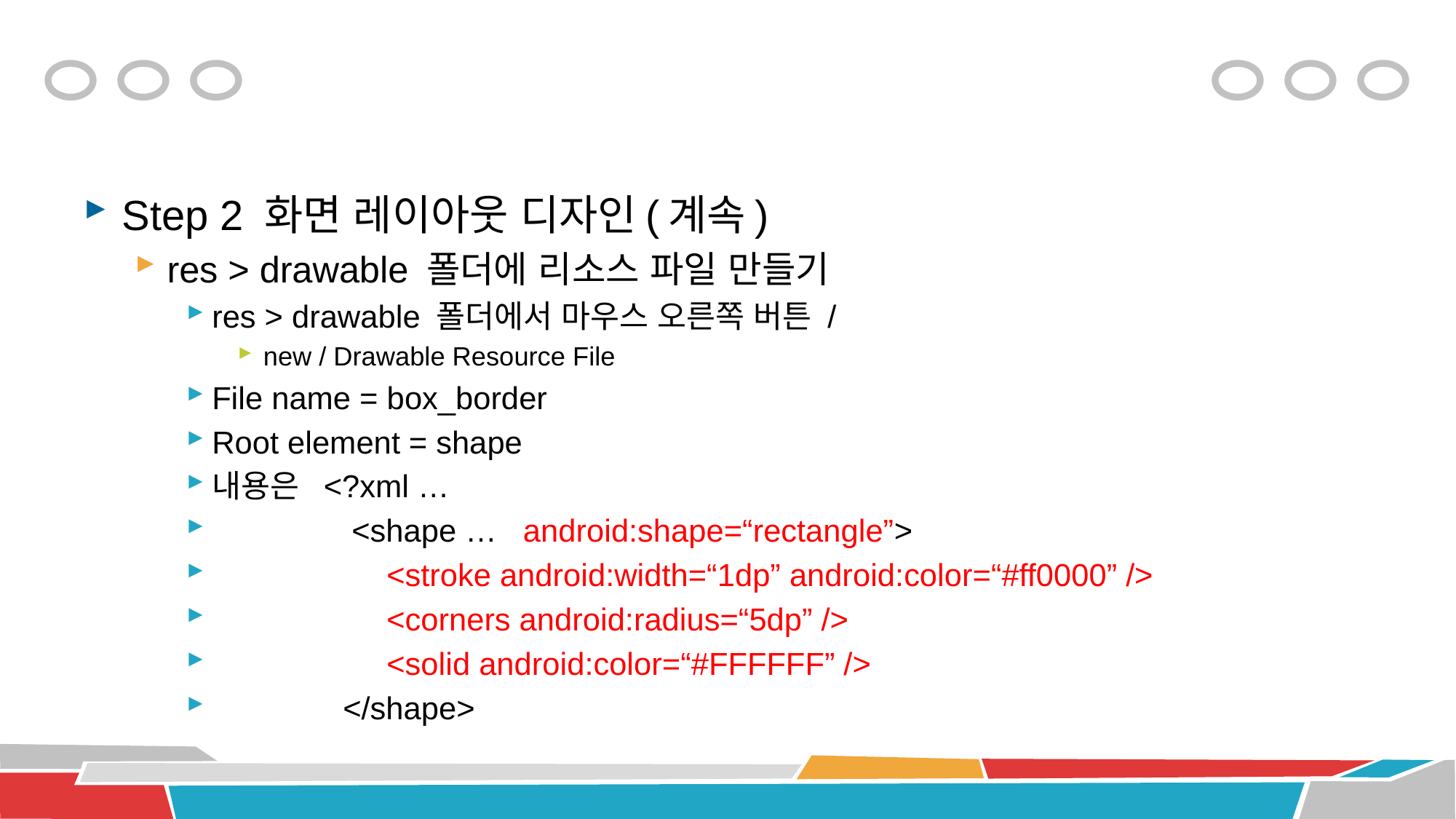

#
Step 2 화면 레이아웃 디자인(계속)
res > drawable 폴더에 리소스 파일 만들기
res > drawable 폴더에서 마우스 오른쪽 버튼 /
new / Drawable Resource File
File name = box_border
Root element = shape
내용은  <?xml …
                <shape …   android:shape=“rectangle”>
                    <stroke android:width=“1dp” android:color=“#ff0000” />
                    <corners android:radius=“5dp” />
                    <solid android:color=“#FFFFFF” />
               </shape>